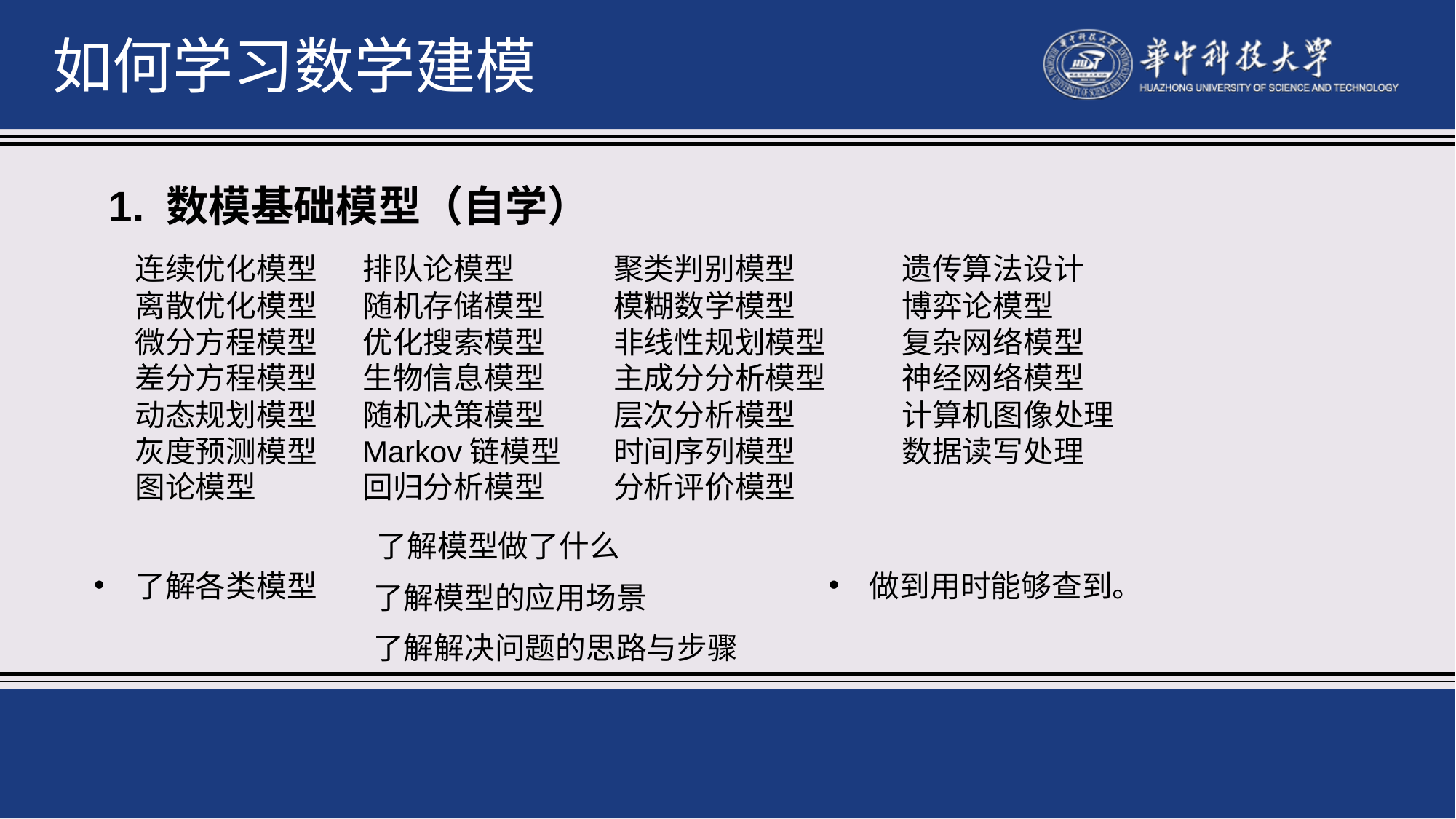

如何学习数学建模
1. 数模基础模型（自学）
连续优化模型
离散优化模型
微分方程模型
差分方程模型
动态规划模型
灰度预测模型
图论模型
排队论模型
随机存储模型
优化搜索模型
生物信息模型
随机决策模型
Markov链模型
回归分析模型
聚类判别模型
模糊数学模型
非线性规划模型
主成分分析模型
层次分析模型
时间序列模型
分析评价模型
遗传算法设计
博弈论模型
复杂网络模型
神经网络模型
计算机图像处理
数据读写处理

了解模型做了什么
了解各类模型
做到用时能够查到。
了解模型的应用场景
了解解决问题的思路与步骤